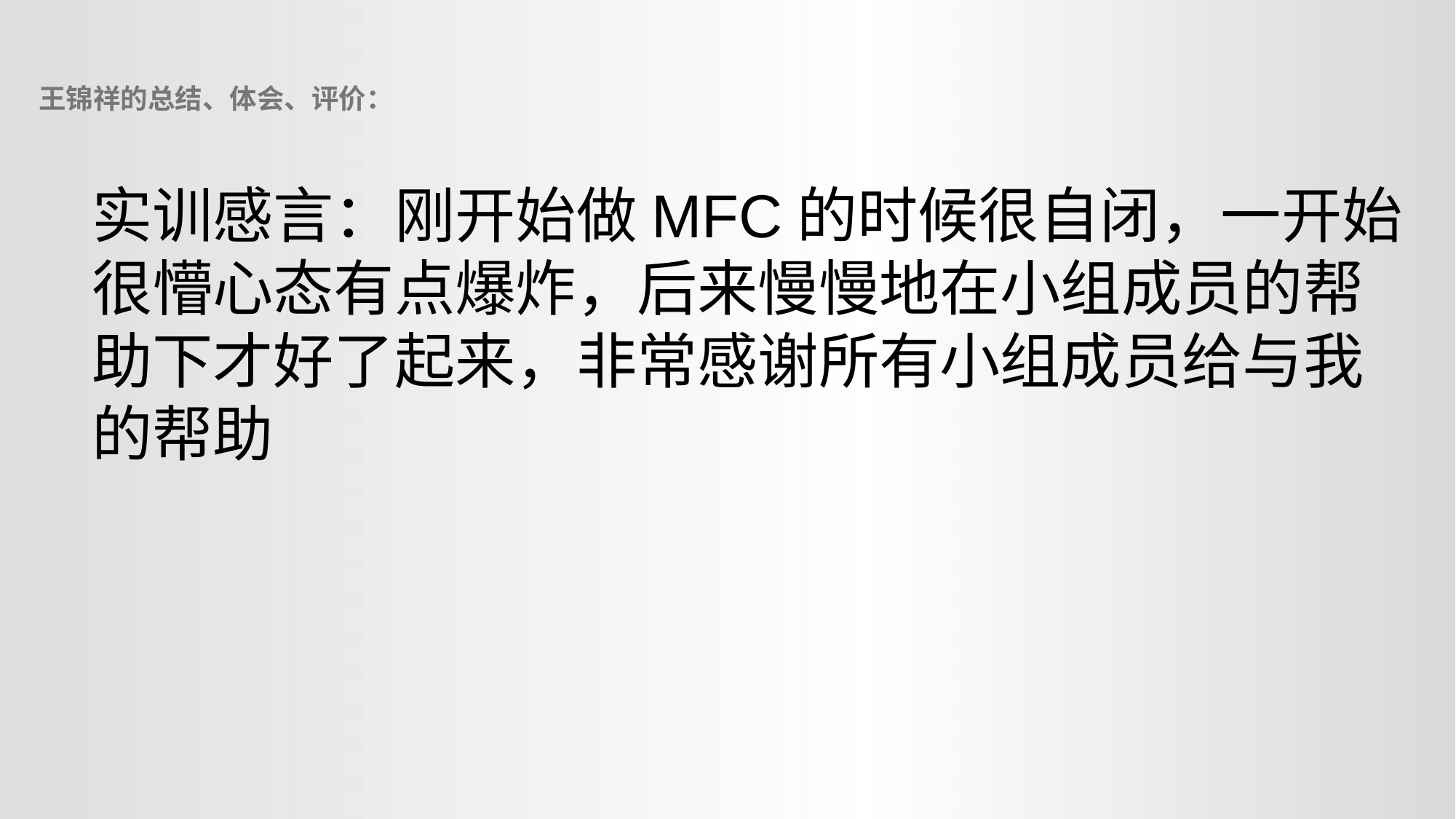

王锦祥的总结、体会、评价：
实训感言：刚开始做MFC的时候很自闭，一开始很懵心态有点爆炸，后来慢慢地在小组成员的帮助下才好了起来，非常感谢所有小组成员给与我的帮助